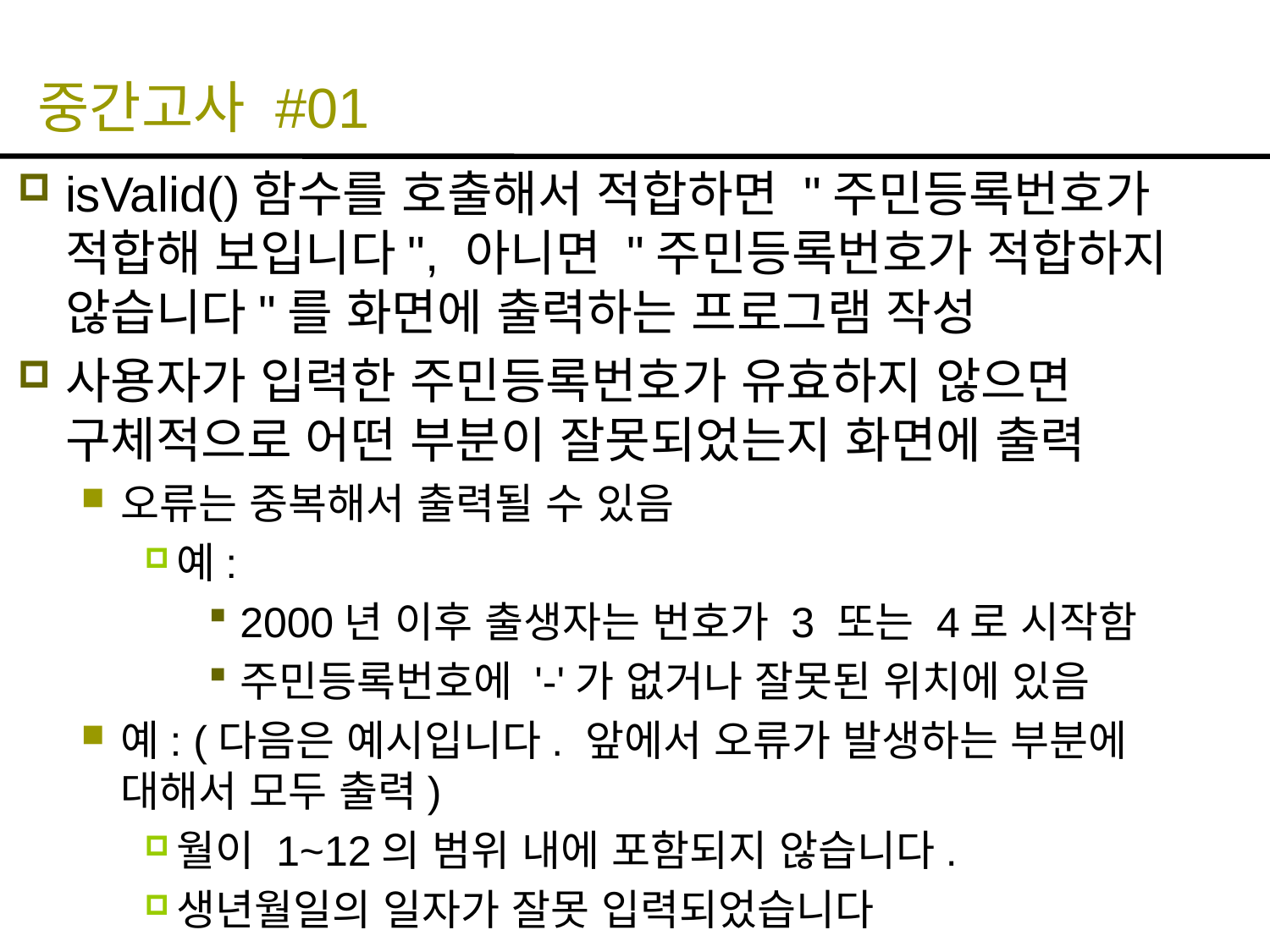

# 중간고사 #01
isValid()함수를 호출해서 적합하면 "주민등록번호가 적합해 보입니다", 아니면 "주민등록번호가 적합하지 않습니다"를 화면에 출력하는 프로그램 작성
사용자가 입력한 주민등록번호가 유효하지 않으면 구체적으로 어떤 부분이 잘못되었는지 화면에 출력
오류는 중복해서 출력될 수 있음
예:
2000년 이후 출생자는 번호가 3 또는 4로 시작함
주민등록번호에 '-'가 없거나 잘못된 위치에 있음
예: (다음은 예시입니다. 앞에서 오류가 발생하는 부분에 대해서 모두 출력)
월이 1~12의 범위 내에 포함되지 않습니다.
생년월일의 일자가 잘못 입력되었습니다